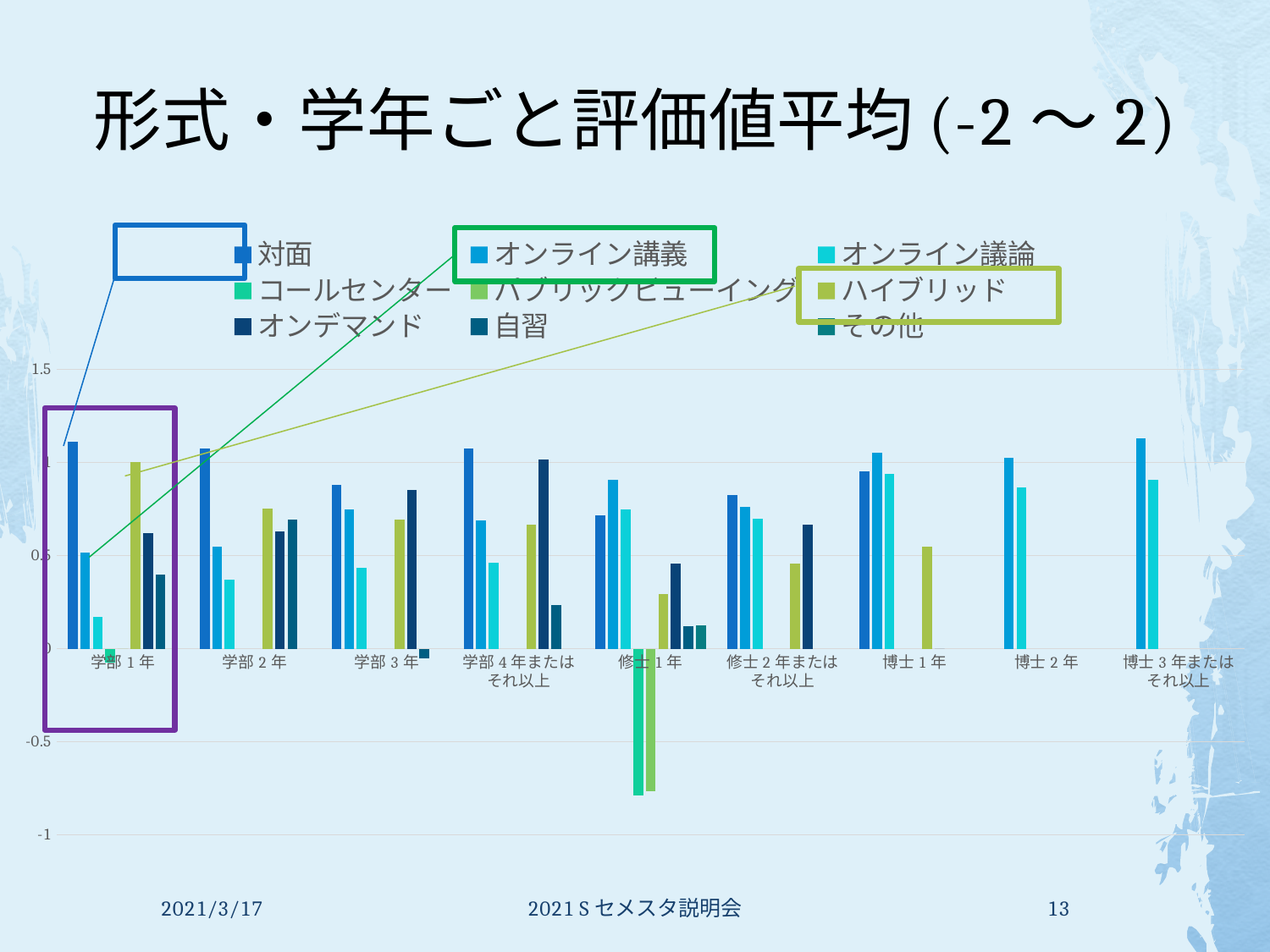

# 形式・学年ごと評価値平均(-2～2)

### Chart

| Category | 対面 | オンライン講義 | オンライン議論 | コールセンター | パブリックビューイング | ハイブリッド | オンデマンド | 自習 | その他 |
|---|---|---|---|---|---|---|---|---|---|
| 学部1年 | 1.112 | 0.515463917525773 | 0.17156862745098 | -0.0769230769230769 | 0.0 | 1.0 | 0.619047619047619 | 0.397959183673469 | None |
| 学部2年 | 1.0754716981132 | 0.547904191616766 | 0.368852459016393 | None | None | 0.75 | 0.631067961165048 | 0.692307692307692 | None |
| 学部3年 | 0.878048780487804 | 0.747440273037542 | 0.433734939759036 | None | None | 0.692307692307692 | 0.853932584269662 | -0.05 | None |
| 学部4年またはそれ以上 | 1.07692307692307 | 0.689839572192513 | 0.459183673469387 | None | None | 0.666666666666666 | 1.01754385964912 | 0.235294117647058 | None |
| 修士1年 | 0.714285714285714 | 0.905714285714285 | 0.746268656716418 | -0.789473684210526 | -0.764705882352941 | 0.294117647058823 | 0.454545454545454 | 0.12 | 0.125 |
| 修士2年またはそれ以上 | 0.826086956521739 | 0.75968992248062 | 0.696629213483146 | None | None | 0.454545454545454 | 0.666666666666666 | None | None |
| 博士1年 | 0.95 | 1.05263157894736 | 0.9375 | None | None | 0.545454545454545 | 0.0 | None | None |
| 博士2年 | None | 1.025 | 0.863636363636363 | None | None | None | None | None | None |
| 博士3年またはそれ以上 | None | 1.12765957446808 | 0.904761904761904 | None | None | None | None | None | None |
2021/3/17
2021 Sセメスタ説明会
13